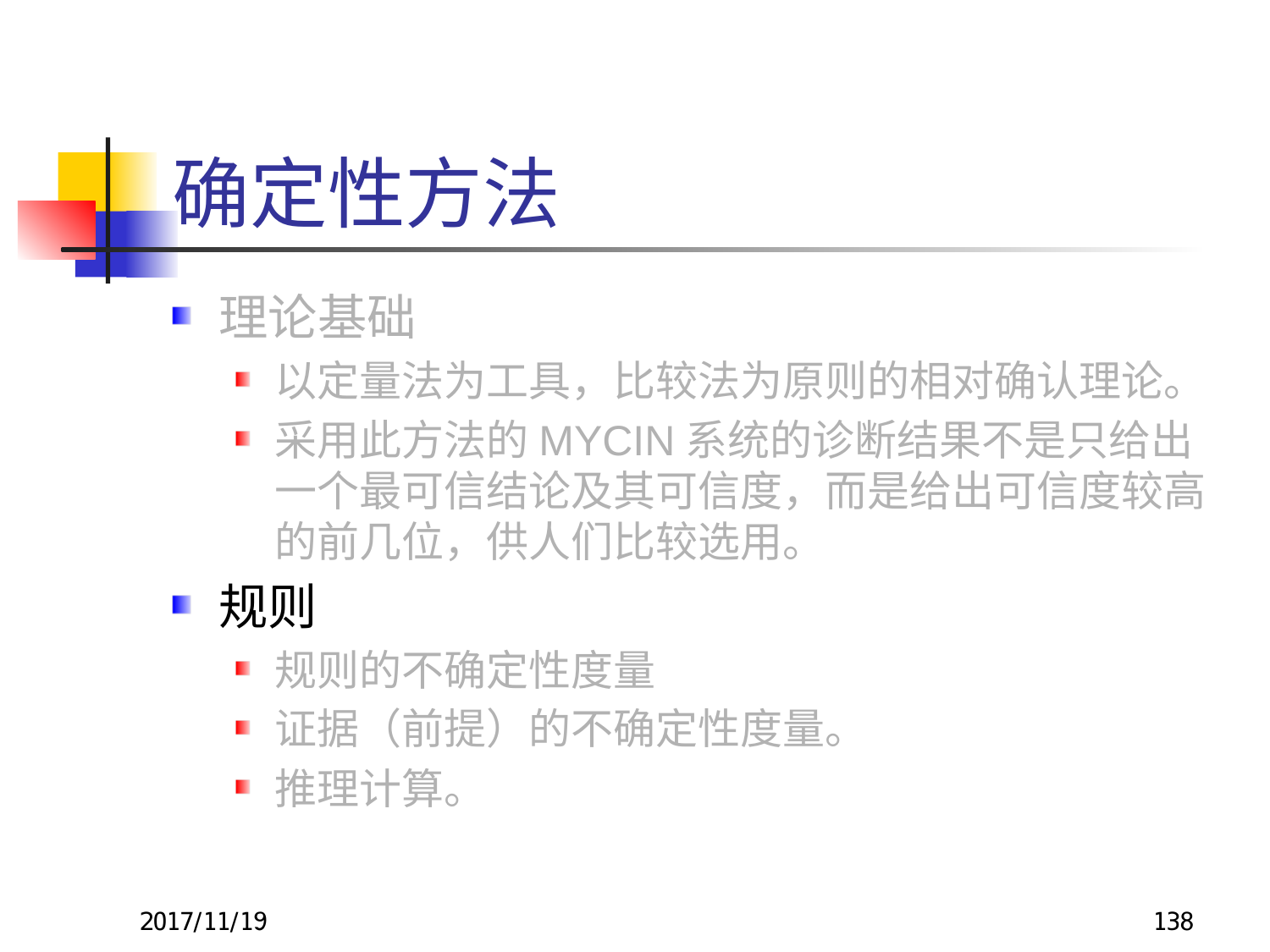

# 确定性方法
理论基础
以定量法为工具，比较法为原则的相对确认理论。
采用此方法的MYCIN系统的诊断结果不是只给出一个最可信结论及其可信度，而是给出可信度较高的前几位，供人们比较选用。
规则
规则的不确定性度量
证据（前提）的不确定性度量。
推理计算。
2017/11/19
138